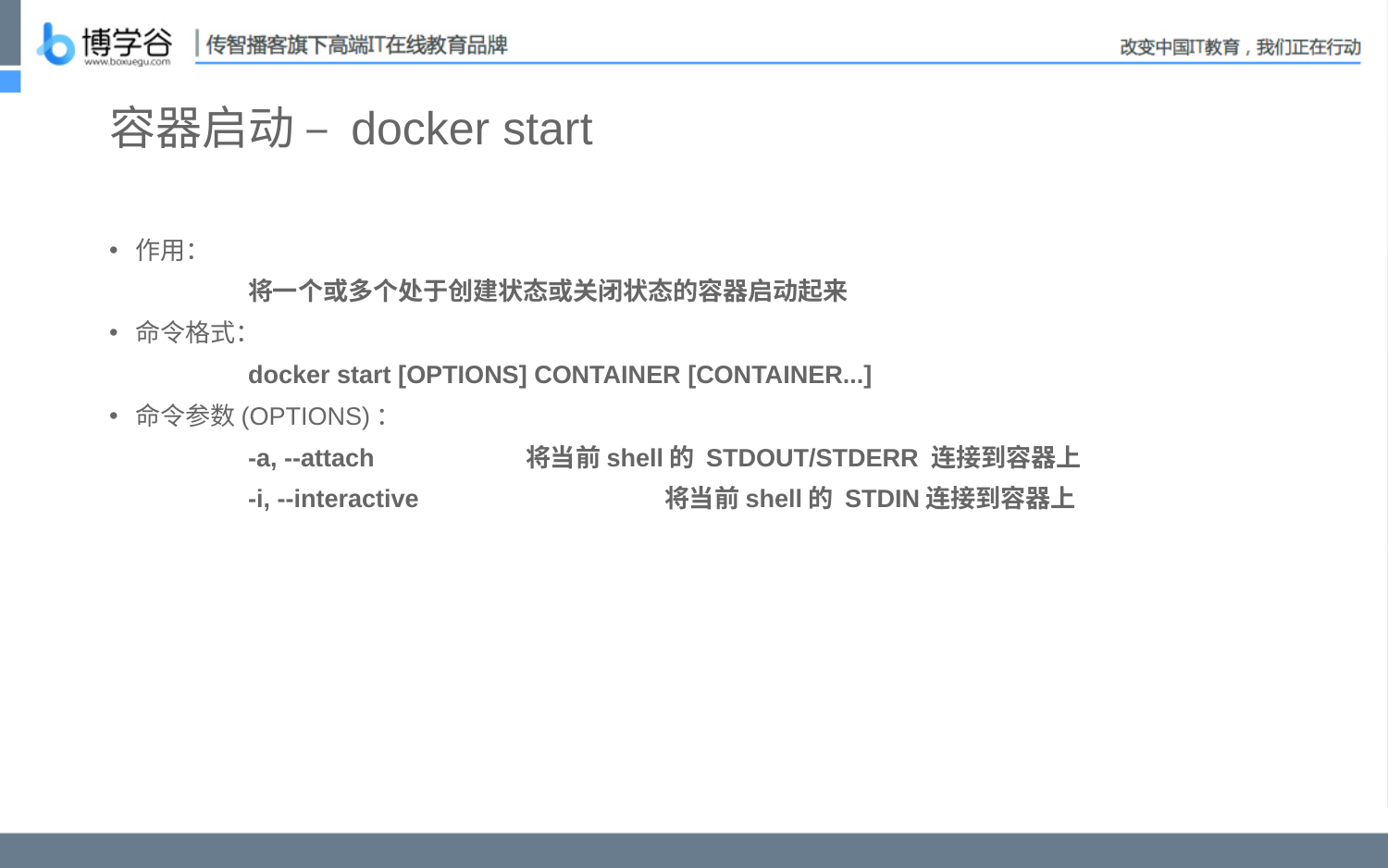

# 容器启动 – docker start
作用：
	将一个或多个处于创建状态或关闭状态的容器启动起来
命令格式：
	docker start [OPTIONS] CONTAINER [CONTAINER...]
命令参数(OPTIONS)：
	-a, --attach		将当前shell的 STDOUT/STDERR 连接到容器上
	-i, --interactive		将当前shell的 STDIN连接到容器上